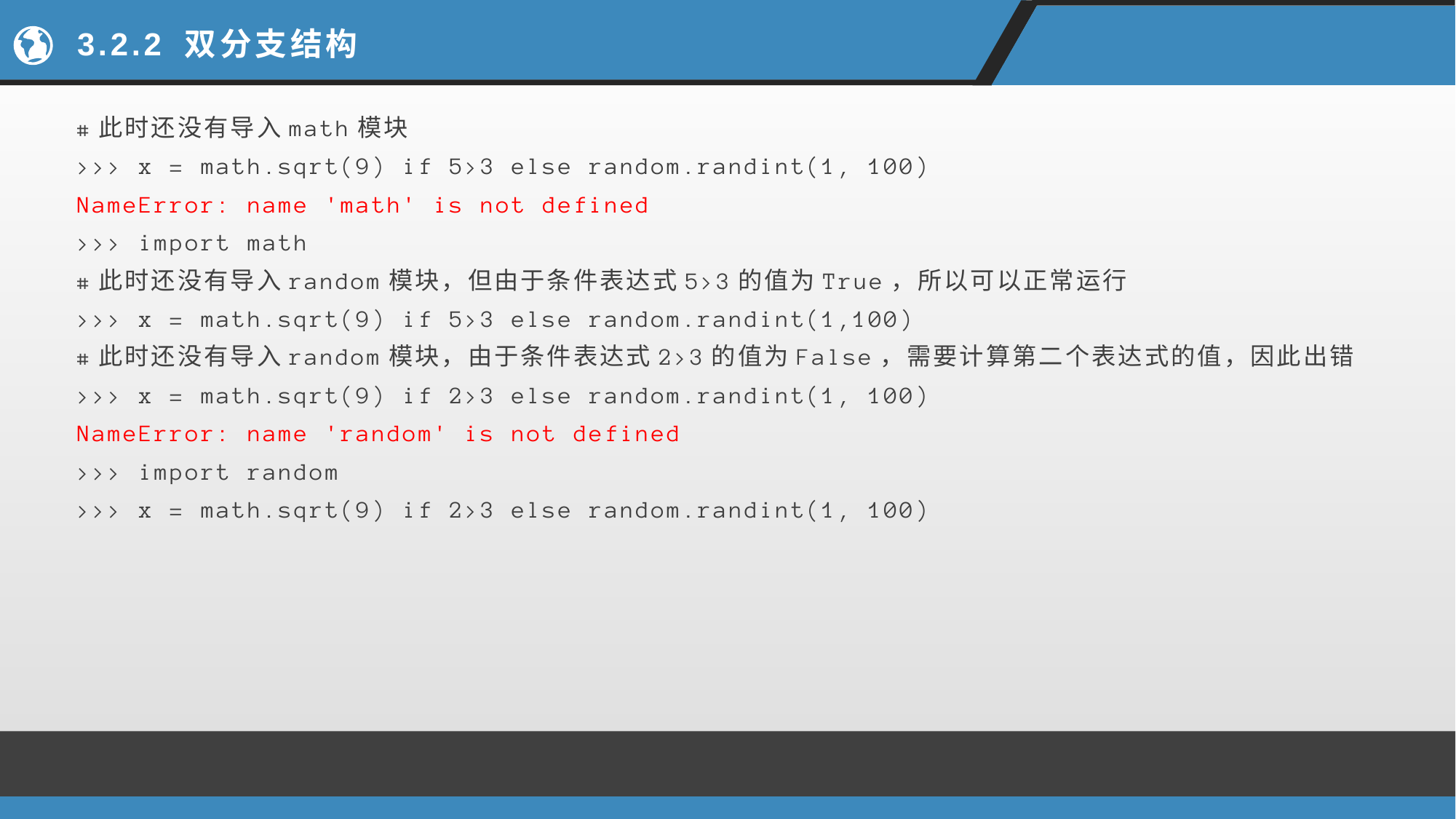

# 3.2.2 双分支结构

#此时还没有导入math模块
>>> x = math.sqrt(9) if 5>3 else random.randint(1, 100)
NameError: name 'math' is not defined
>>> import math
#此时还没有导入random模块，但由于条件表达式5>3的值为True，所以可以正常运行
>>> x = math.sqrt(9) if 5>3 else random.randint(1,100)
#此时还没有导入random模块，由于条件表达式2>3的值为False，需要计算第二个表达式的值，因此出错
>>> x = math.sqrt(9) if 2>3 else random.randint(1, 100)
NameError: name 'random' is not defined
>>> import random
>>> x = math.sqrt(9) if 2>3 else random.randint(1, 100)